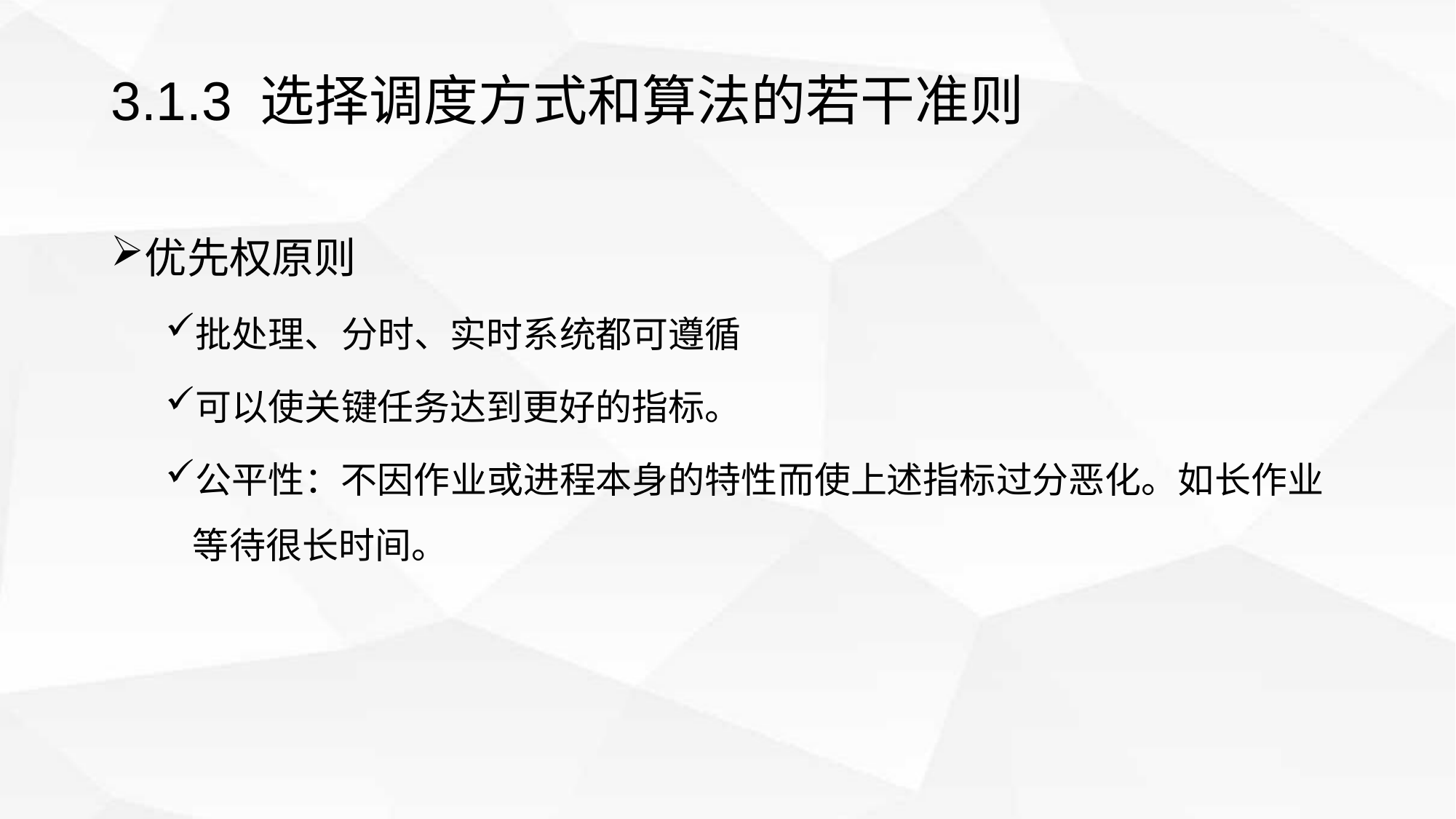

# 3.1.3 选择调度方式和算法的若干准则
优先权原则
批处理、分时、实时系统都可遵循
可以使关键任务达到更好的指标。
公平性：不因作业或进程本身的特性而使上述指标过分恶化。如长作业等待很长时间。